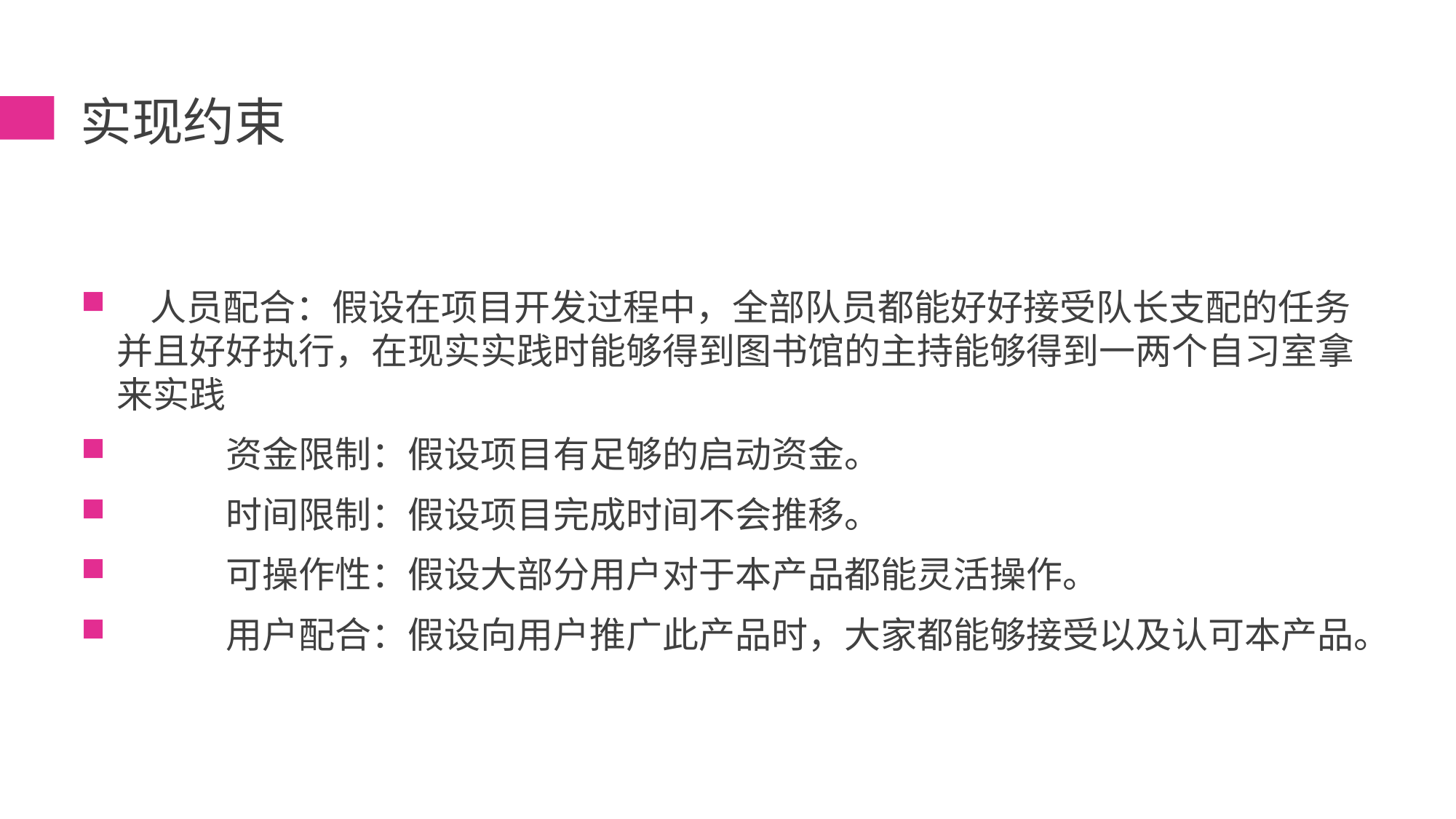

# 实现约束
   人员配合：假设在项目开发过程中，全部队员都能好好接受队长支配的任务并且好好执行，在现实实践时能够得到图书馆的主持能够得到一两个自习室拿来实践
	资金限制：假设项目有足够的启动资金。
	时间限制：假设项目完成时间不会推移。
	可操作性：假设大部分用户对于本产品都能灵活操作。
	用户配合：假设向用户推广此产品时，大家都能够接受以及认可本产品。